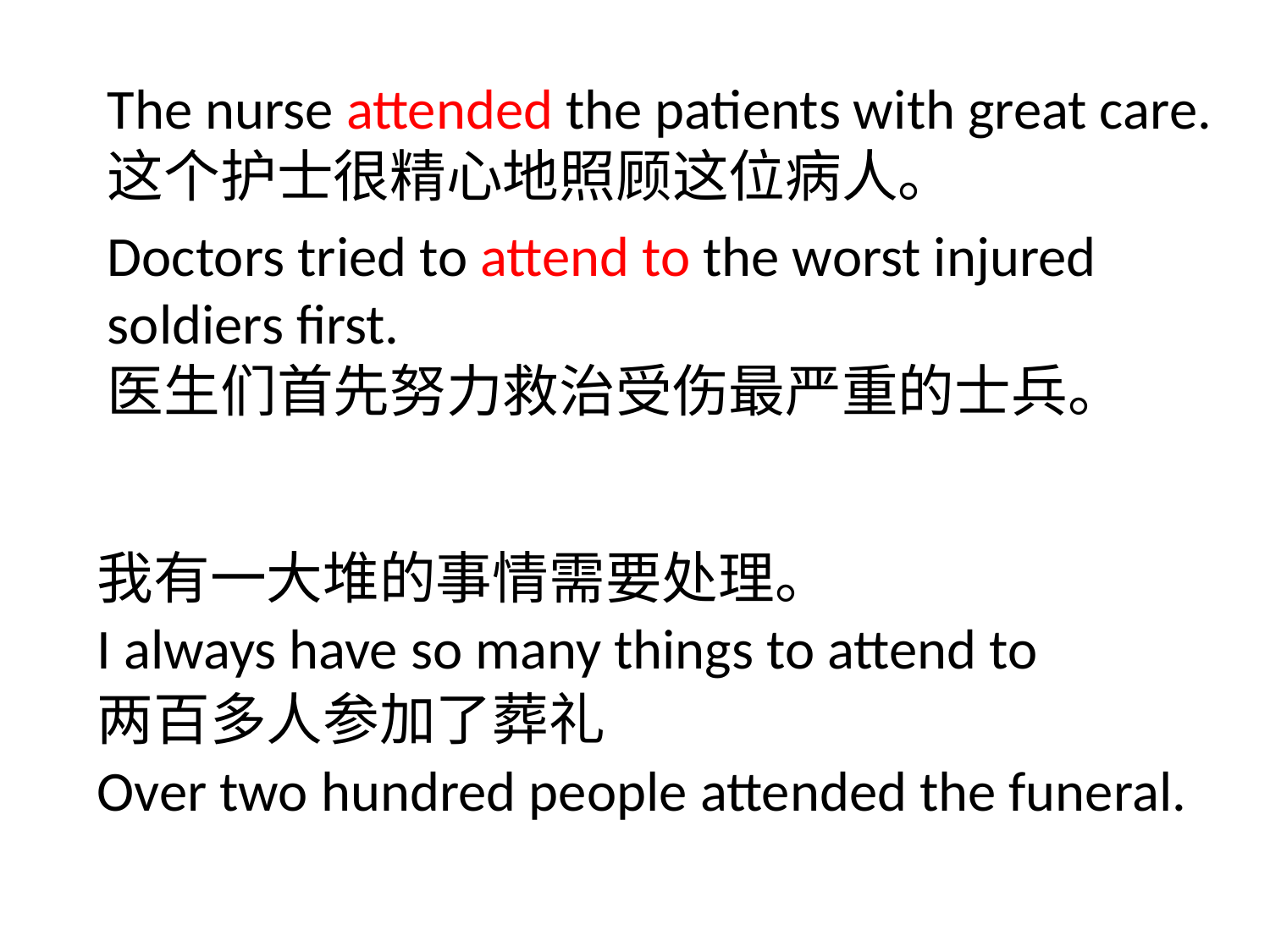

The nurse attended the patients with great care.
这个护士很精心地照顾这位病人。
Doctors tried to attend to the worst injured soldiers first.
医生们首先努力救治受伤最严重的士兵。
我有一大堆的事情需要处理。
I always have so many things to attend to
两百多人参加了葬礼
Over two hundred people attended the funeral.